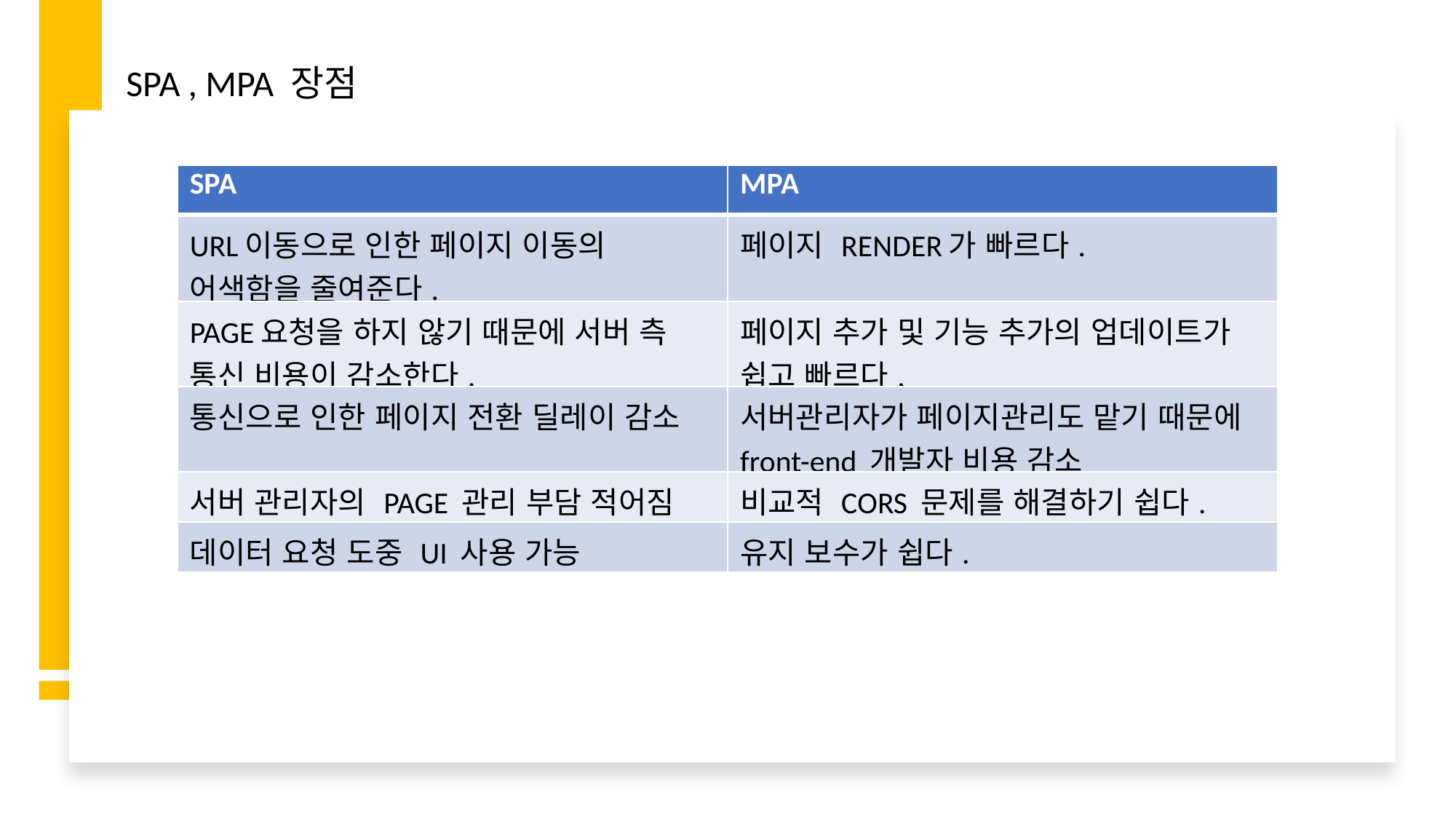

SPA , MPA 장점

| SPA | MPA |
| --- | --- |
| URL이동으로 인한 페이지 이동의 어색함을 줄여준다. | 페이지 RENDER가 빠르다. |
| PAGE요청을 하지 않기 때문에 서버 측 통신 비용이 감소한다. | 페이지 추가 및 기능 추가의 업데이트가 쉽고 빠르다. |
| 통신으로 인한 페이지 전환 딜레이 감소 | 서버관리자가 페이지관리도 맡기 때문에 front-end 개발자 비용 감소 |
| 서버 관리자의 PAGE 관리 부담 적어짐 | 비교적 CORS 문제를 해결하기 쉽다. |
| 데이터 요청 도중 UI 사용 가능 | 유지 보수가 쉽다. |